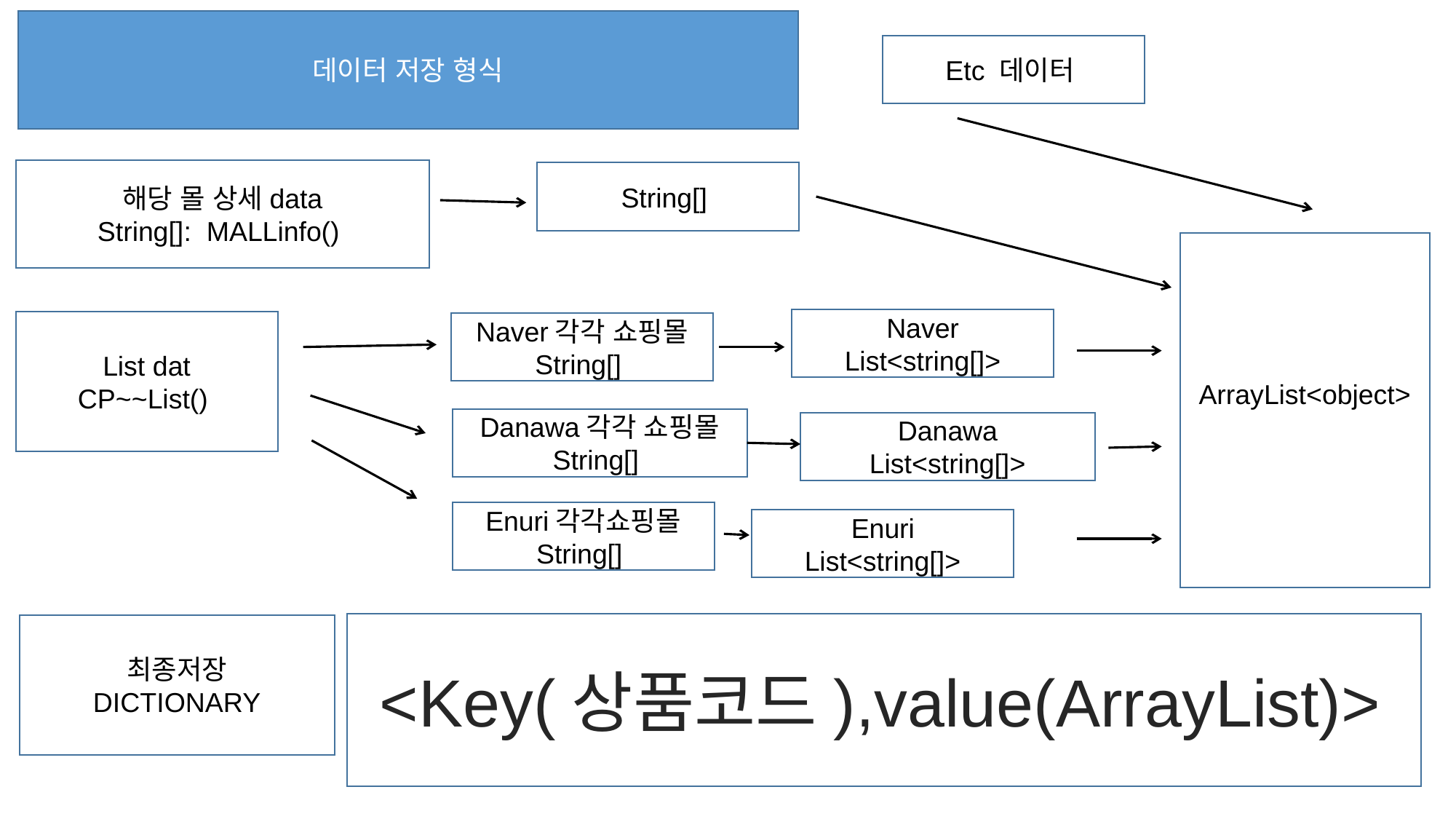

데이터 저장 형식
Etc 데이터
해당 몰 상세data
String[]:  MALLinfo()
String[]
4

ArrayList<object>

Naver
List<string[]>
List dat
CP~~List()
Naver각각 쇼핑몰
String[]
Danawa각각 쇼핑몰
String[]
Danawa
List<string[]>
Enuri각각쇼핑몰
String[]
Enuri
List<string[]>
<Key(상품코드),value(ArrayList)>
최종저장
DICTIONARY